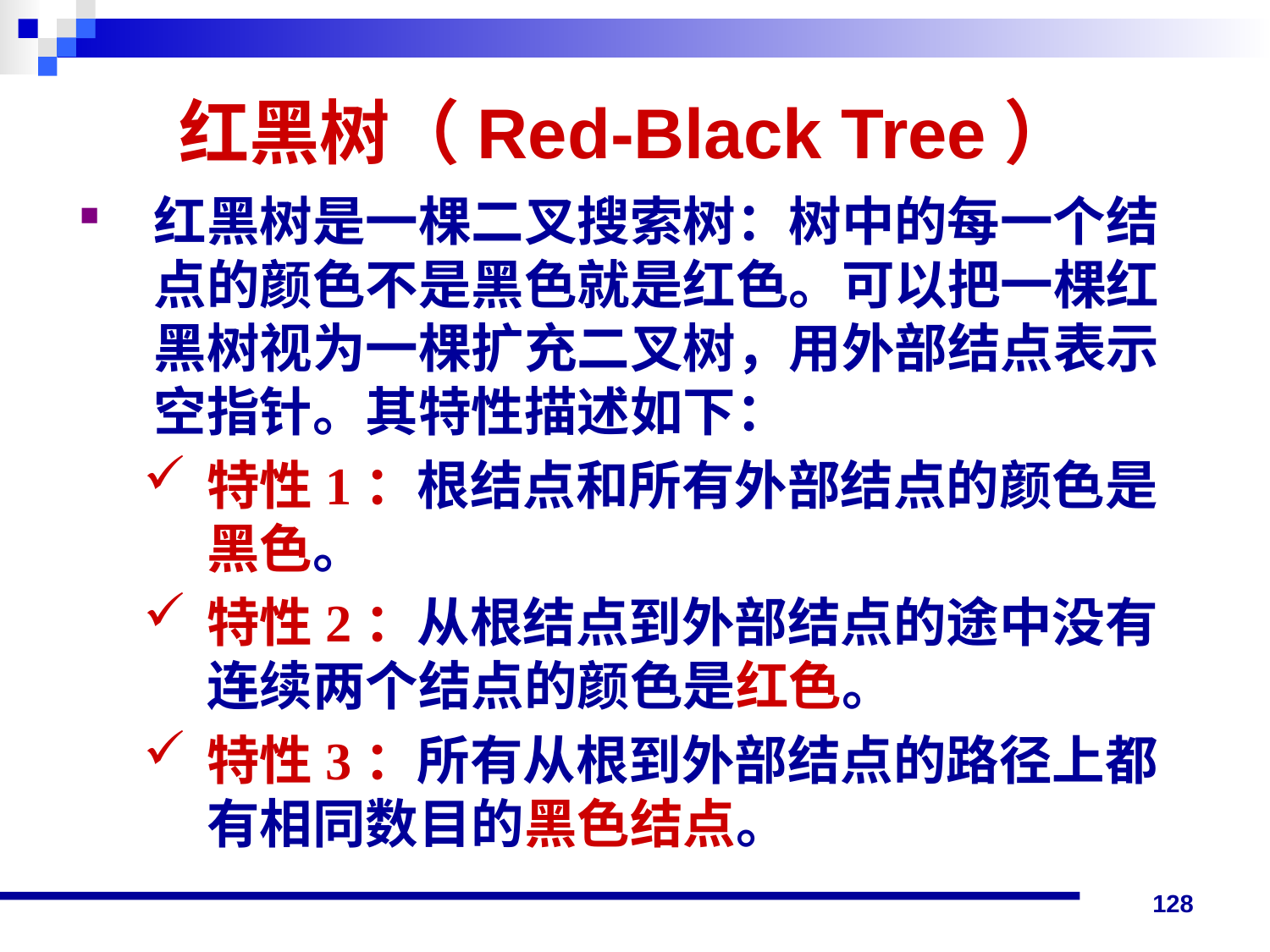

# 红黑树（Red-Black Tree）
红黑树是一棵二叉搜索树：树中的每一个结点的颜色不是黑色就是红色。可以把一棵红黑树视为一棵扩充二叉树，用外部结点表示空指针。其特性描述如下：
特性1：根结点和所有外部结点的颜色是黑色。
特性2：从根结点到外部结点的途中没有连续两个结点的颜色是红色。
特性3：所有从根到外部结点的路径上都有相同数目的黑色结点。
128